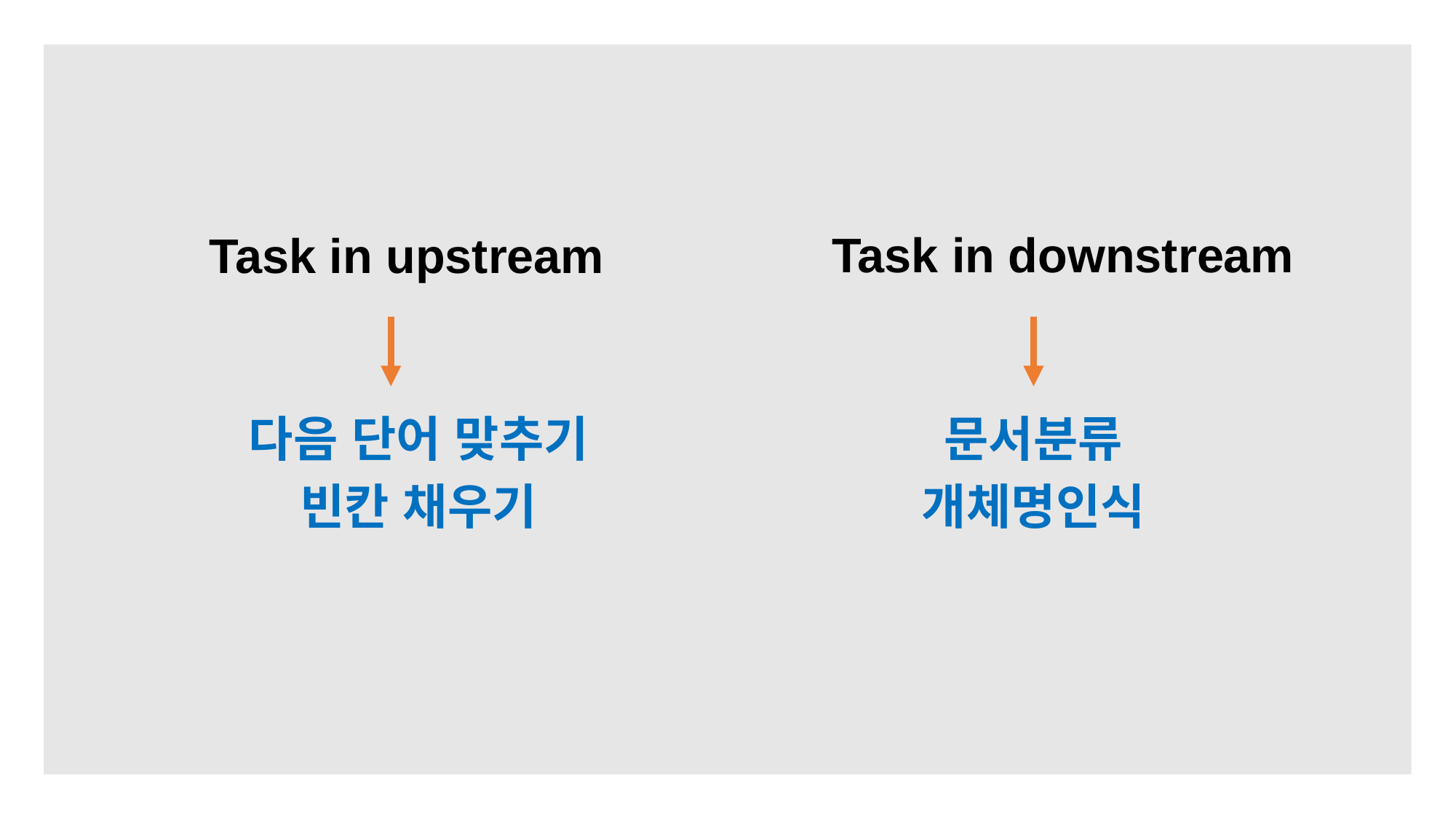

Task in downstream
Task in upstream
문서분류
개체명인식
다음 단어 맞추기
빈칸 채우기